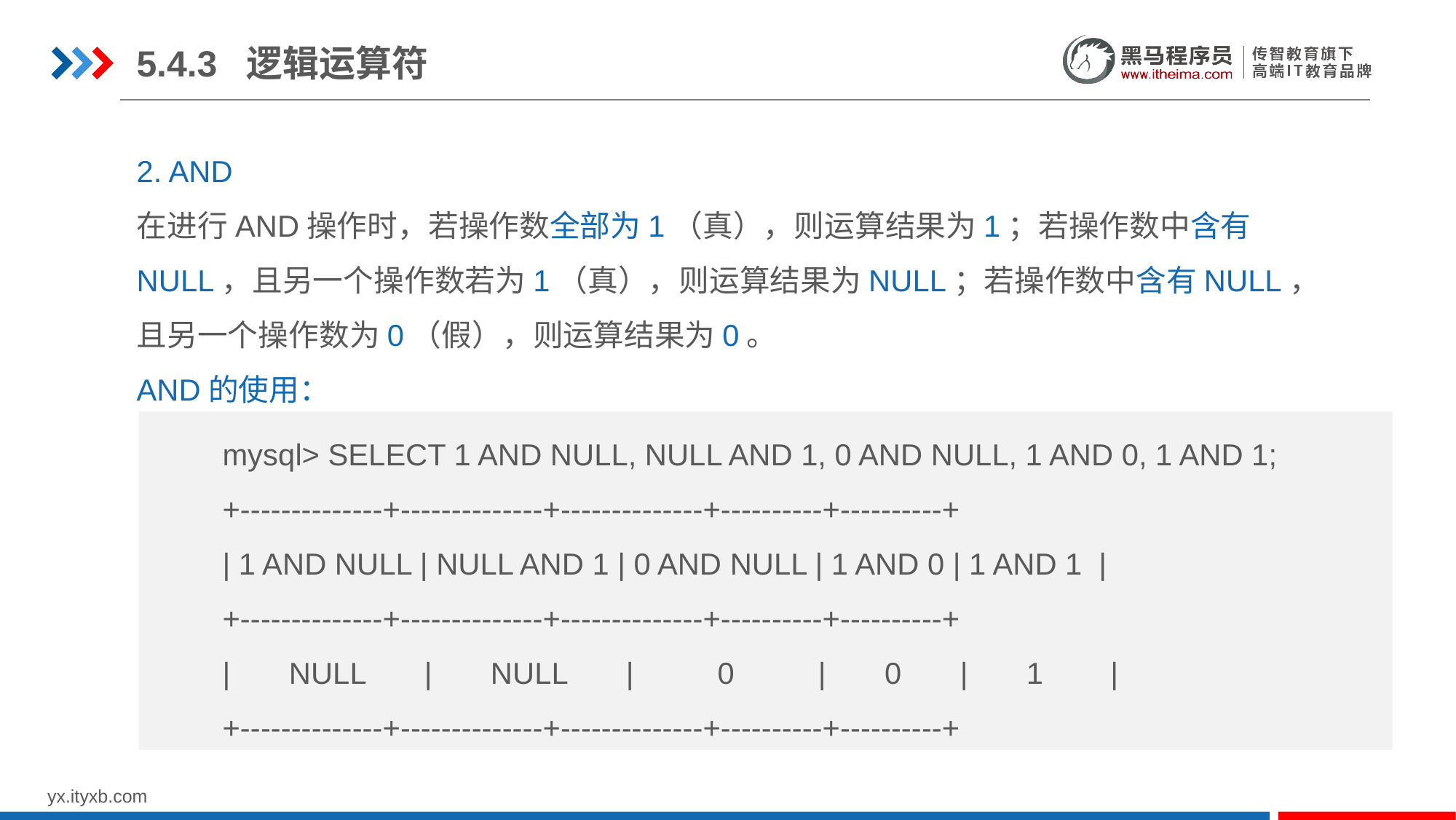

5.4.3  逻辑运算符
2. AND
在进行AND操作时，若操作数全部为1（真），则运算结果为1；若操作数中含有NULL，且另一个操作数若为1（真），则运算结果为NULL；若操作数中含有NULL，且另一个操作数为0（假），则运算结果为0。
AND的使用：
mysql> SELECT 1 AND NULL, NULL AND 1, 0 AND NULL, 1 AND 0, 1 AND 1;
+--------------+--------------+--------------+----------+----------+
| 1 AND NULL | NULL AND 1 | 0 AND NULL | 1 AND 0 | 1 AND 1  |
+--------------+--------------+--------------+----------+----------+
|       NULL       |       NULL       |          0          |       0       |       1        |
+--------------+--------------+--------------+----------+----------+